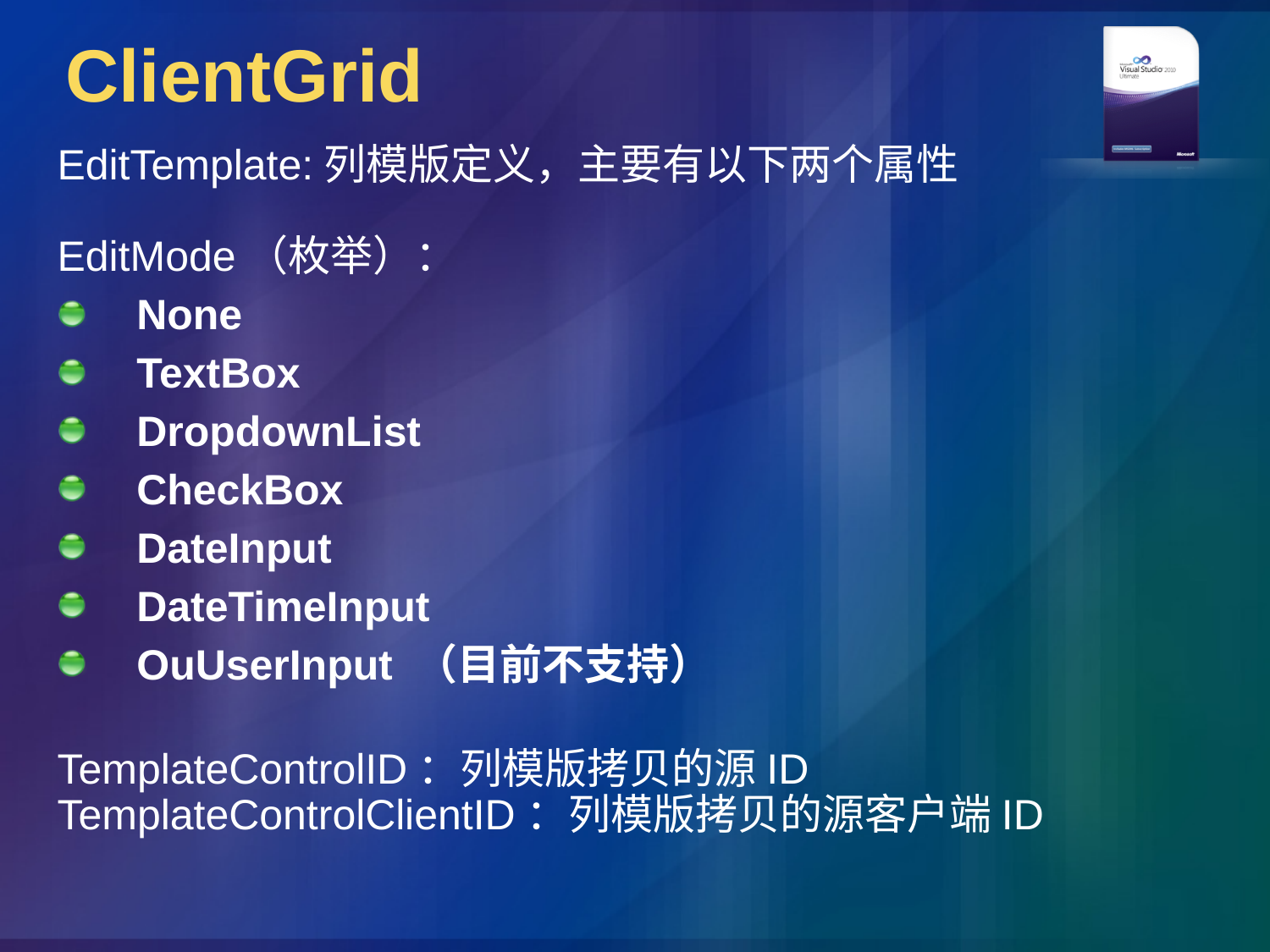

# ClientGrid
EditTemplate:列模版定义，主要有以下两个属性

EditMode（枚举）：
None
TextBox
DropdownList
CheckBox
DateInput
DateTimeInput
OuUserInput （目前不支持）

TemplateControlID：列模版拷贝的源ID
TemplateControlClientID：列模版拷贝的源客户端ID